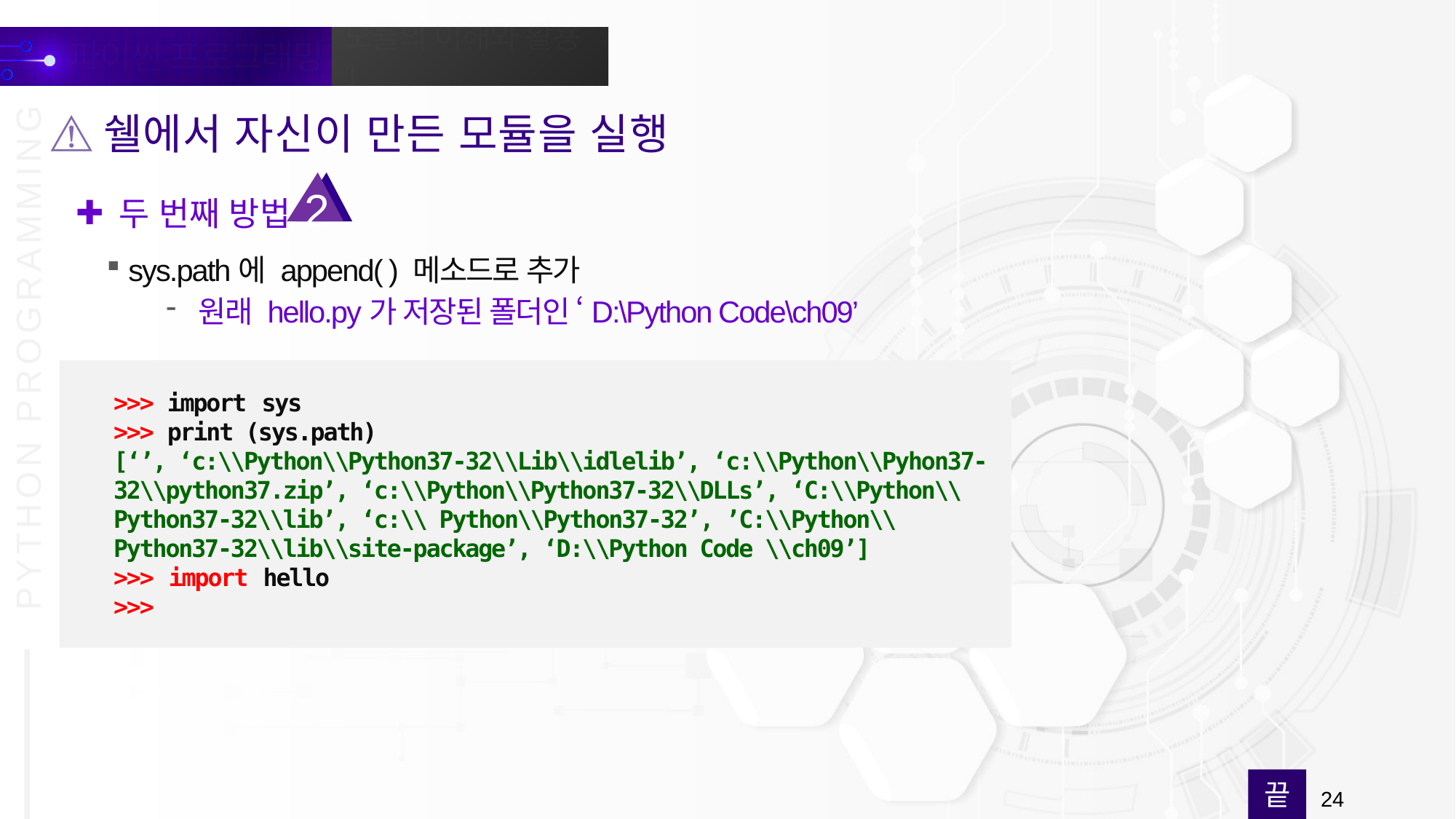

쉘에서 자신이 만든 모듈을 실행
두 번째 방법

2
sys.path에 append( ) 메소드로 추가
원래 hello.py가 저장된 폴더인 ‘D:\Python Code\ch09’
>>> import sys
>>> print (sys.path)
[‘’, ‘c:\\Python\\Python37-32\\Lib\\idlelib’, ‘c:\\Python\\Pyhon37-32\\python37.zip’, ‘c:\\Python\\Python37-32\\DLLs’, ‘C:\\Python\\Python37-32\\lib’, ‘c:\\ Python\\Python37-32’, ’C:\\Python\\Python37-32\\lib\\site-package’, ‘D:\\Python Code \\ch09’]
>>> import hello
>>>
끝
24